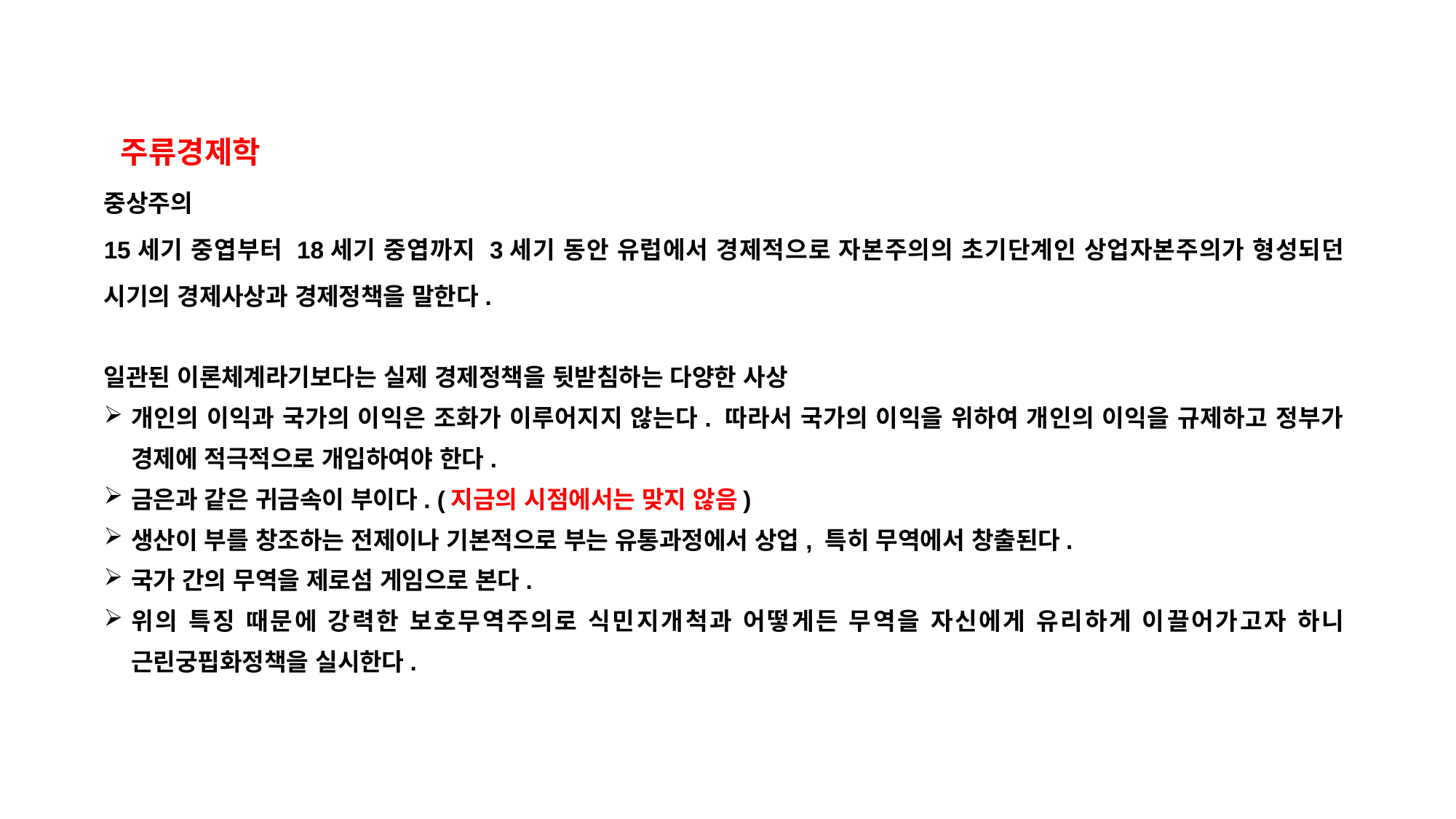

주류경제학
중상주의
15세기 중엽부터 18세기 중엽까지 3세기 동안 유럽에서 경제적으로 자본주의의 초기단계인 상업자본주의가 형성되던 시기의 경제사상과 경제정책을 말한다.

일관된 이론체계라기보다는 실제 경제정책을 뒷받침하는 다양한 사상
개인의 이익과 국가의 이익은 조화가 이루어지지 않는다. 따라서 국가의 이익을 위하여 개인의 이익을 규제하고 정부가 경제에 적극적으로 개입하여야 한다.
금은과 같은 귀금속이 부이다. (지금의 시점에서는 맞지 않음)
생산이 부를 창조하는 전제이나 기본적으로 부는 유통과정에서 상업, 특히 무역에서 창출된다.
국가 간의 무역을 제로섬 게임으로 본다.
위의 특징 때문에 강력한 보호무역주의로 식민지개척과 어떻게든 무역을 자신에게 유리하게 이끌어가고자 하니 근린궁핍화정책을 실시한다.